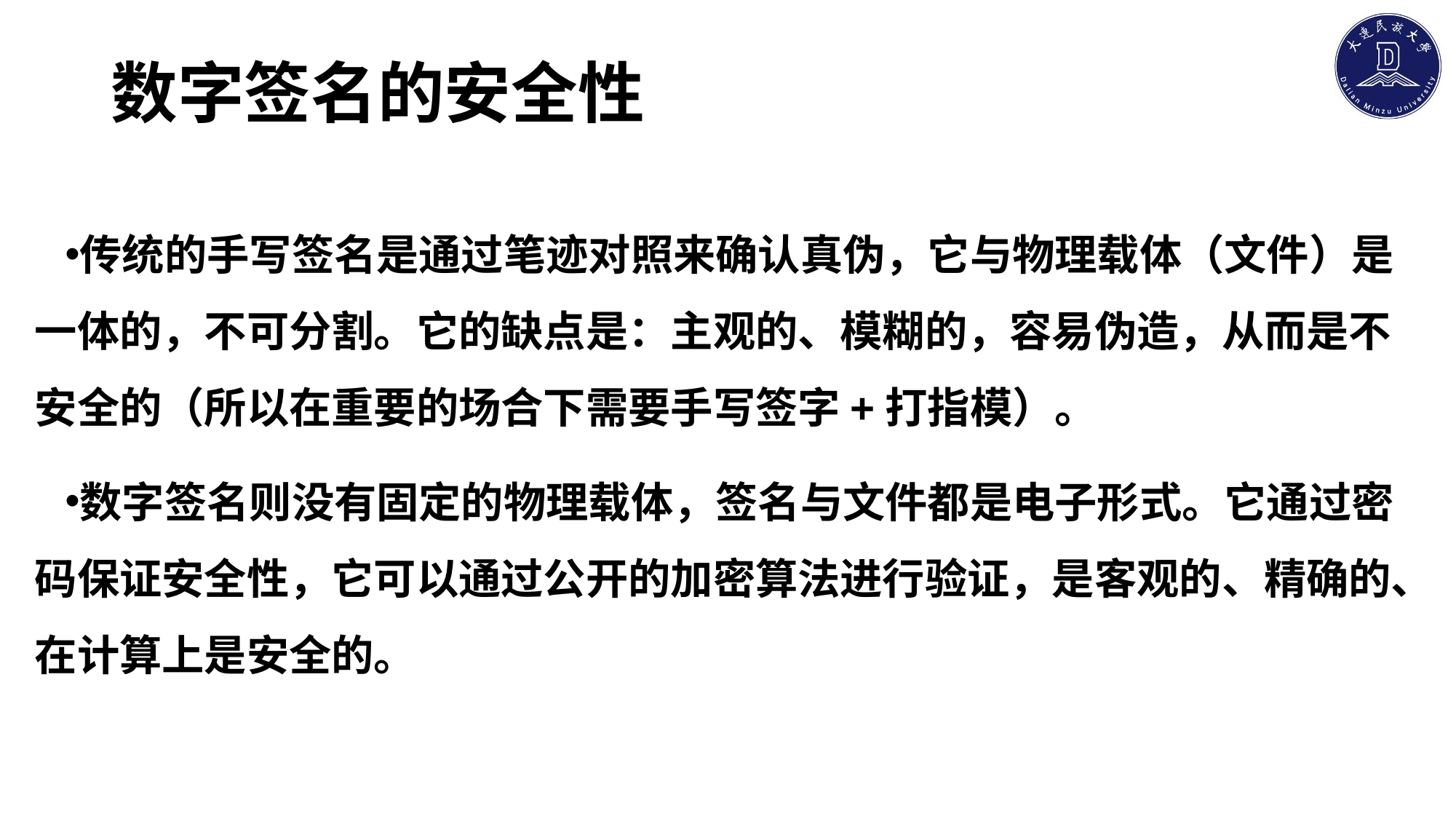

# 数字签名的安全性
传统的手写签名是通过笔迹对照来确认真伪，它与物理载体（文件）是一体的，不可分割。它的缺点是：主观的、模糊的，容易伪造，从而是不安全的（所以在重要的场合下需要手写签字+打指模）。
数字签名则没有固定的物理载体，签名与文件都是电子形式。它通过密码保证安全性，它可以通过公开的加密算法进行验证，是客观的、精确的、在计算上是安全的。